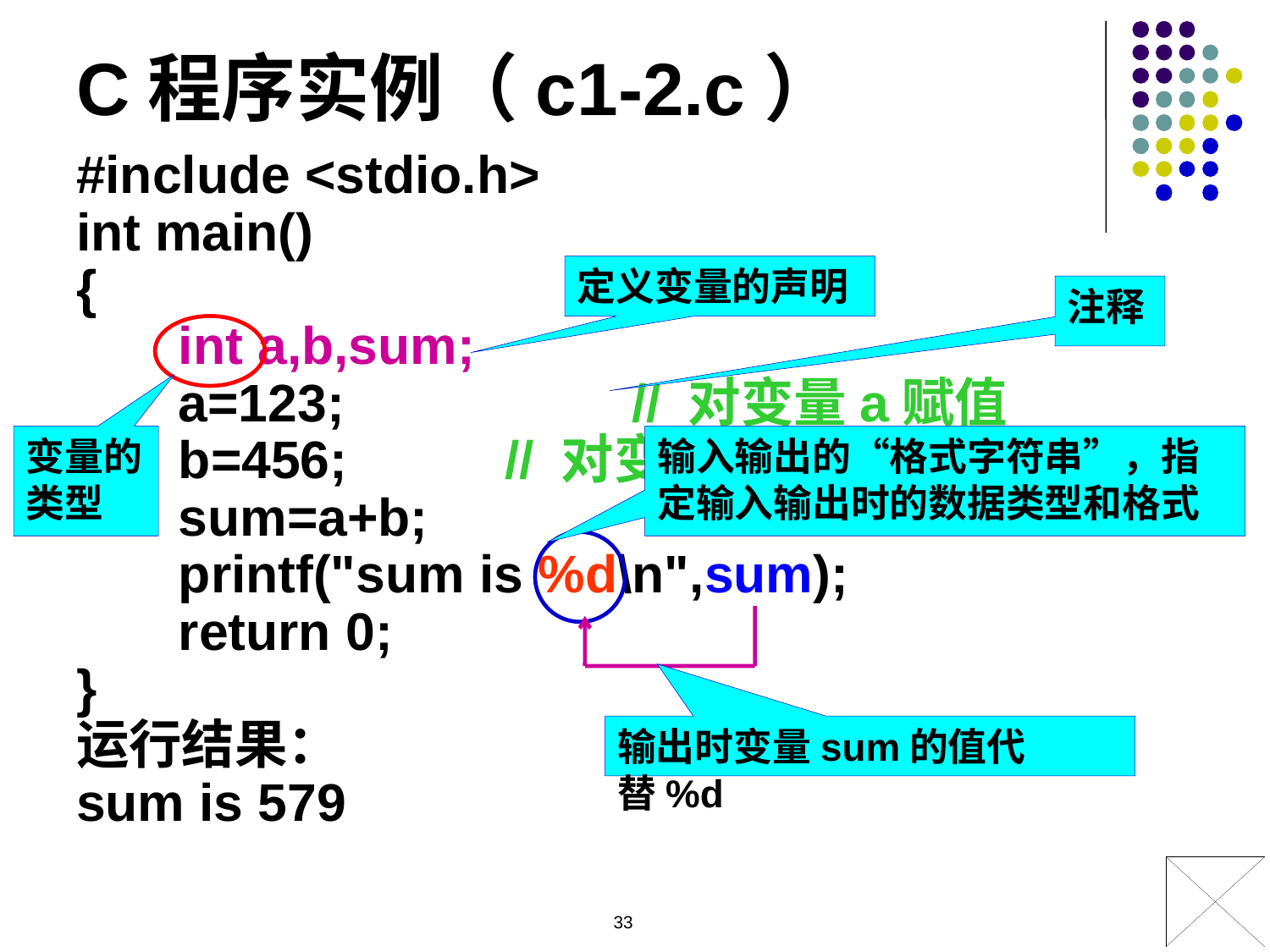

C程序实例（c1-2.c）
#include <stdio.h>
int main()
{
       int a,b,sum;
       a=123;   		// 对变量a赋值
       b=456;		// 对变量b赋值
       sum=a+b;
       printf("sum is %d\n",sum);
       return 0;
}
运行结果：
sum is 579
定义变量的声明
注释

变量的类型
输入输出的“格式字符串”，指定输入输出时的数据类型和格式

输出时变量sum的值代替%d
33